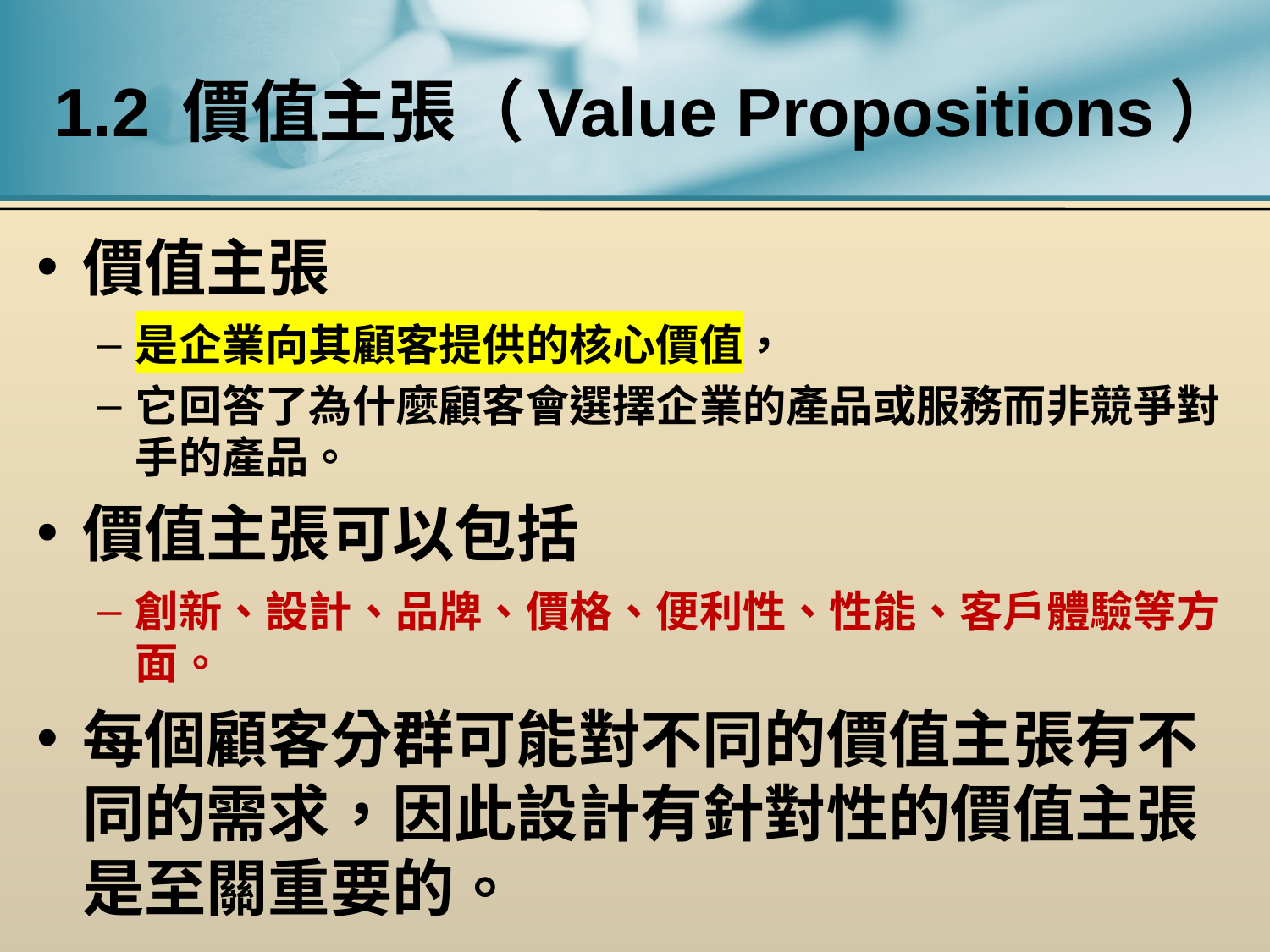

# 1.2 價值主張（Value Propositions）
價值主張
是企業向其顧客提供的核心價值，
它回答了為什麼顧客會選擇企業的產品或服務而非競爭對手的產品。
價值主張可以包括
創新、設計、品牌、價格、便利性、性能、客戶體驗等方面。
每個顧客分群可能對不同的價值主張有不同的需求，因此設計有針對性的價值主張是至關重要的。